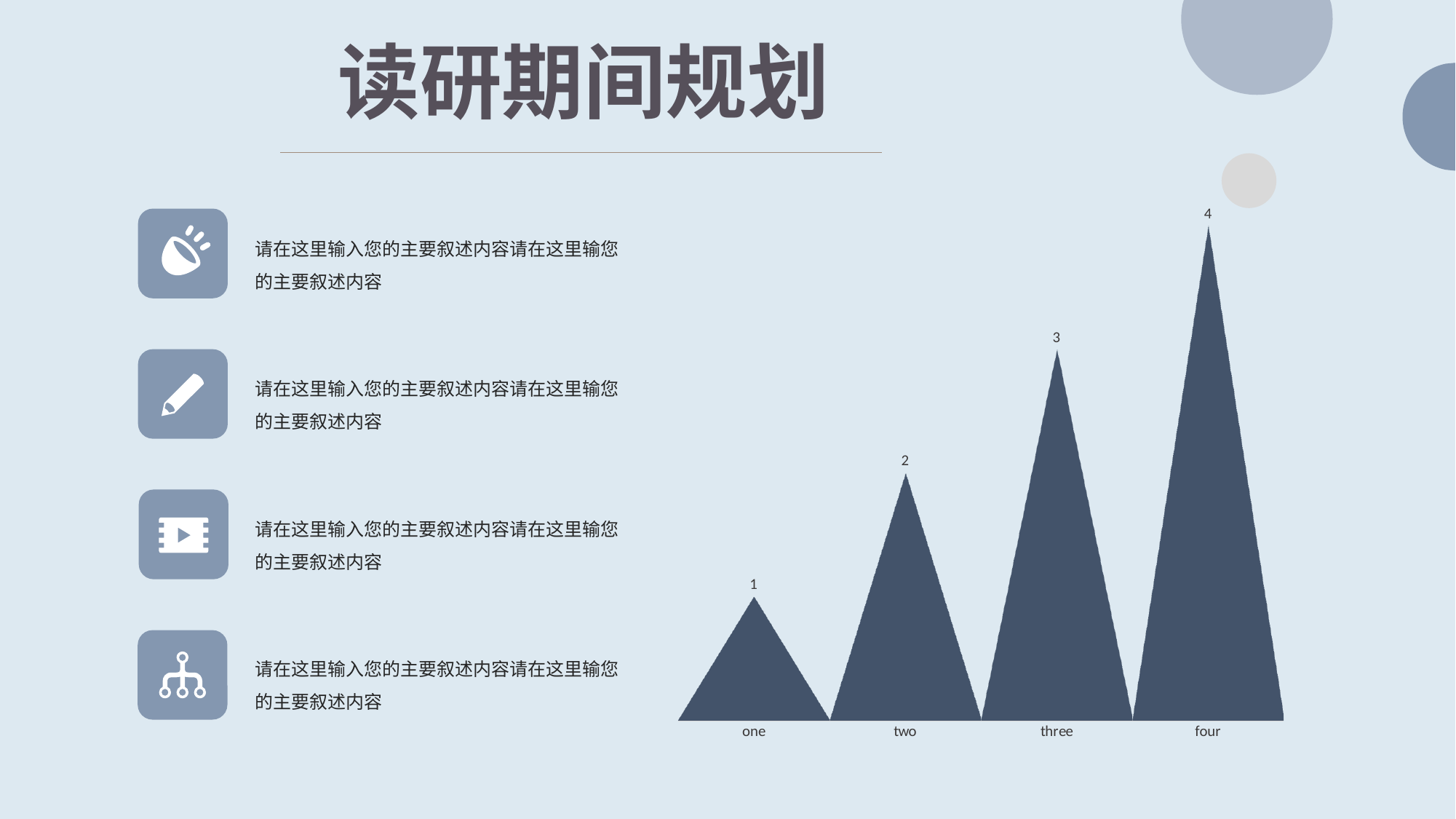

读研期间规划

### Chart

| Category | 系列 1 |
|---|---|
| one | 1.0 |
| two | 2.0 |
| three | 3.0 |
| four | 4.0 |

请在这里输入您的主要叙述内容请在这里输您的主要叙述内容

请在这里输入您的主要叙述内容请在这里输您的主要叙述内容

请在这里输入您的主要叙述内容请在这里输您的主要叙述内容

请在这里输入您的主要叙述内容请在这里输您的主要叙述内容